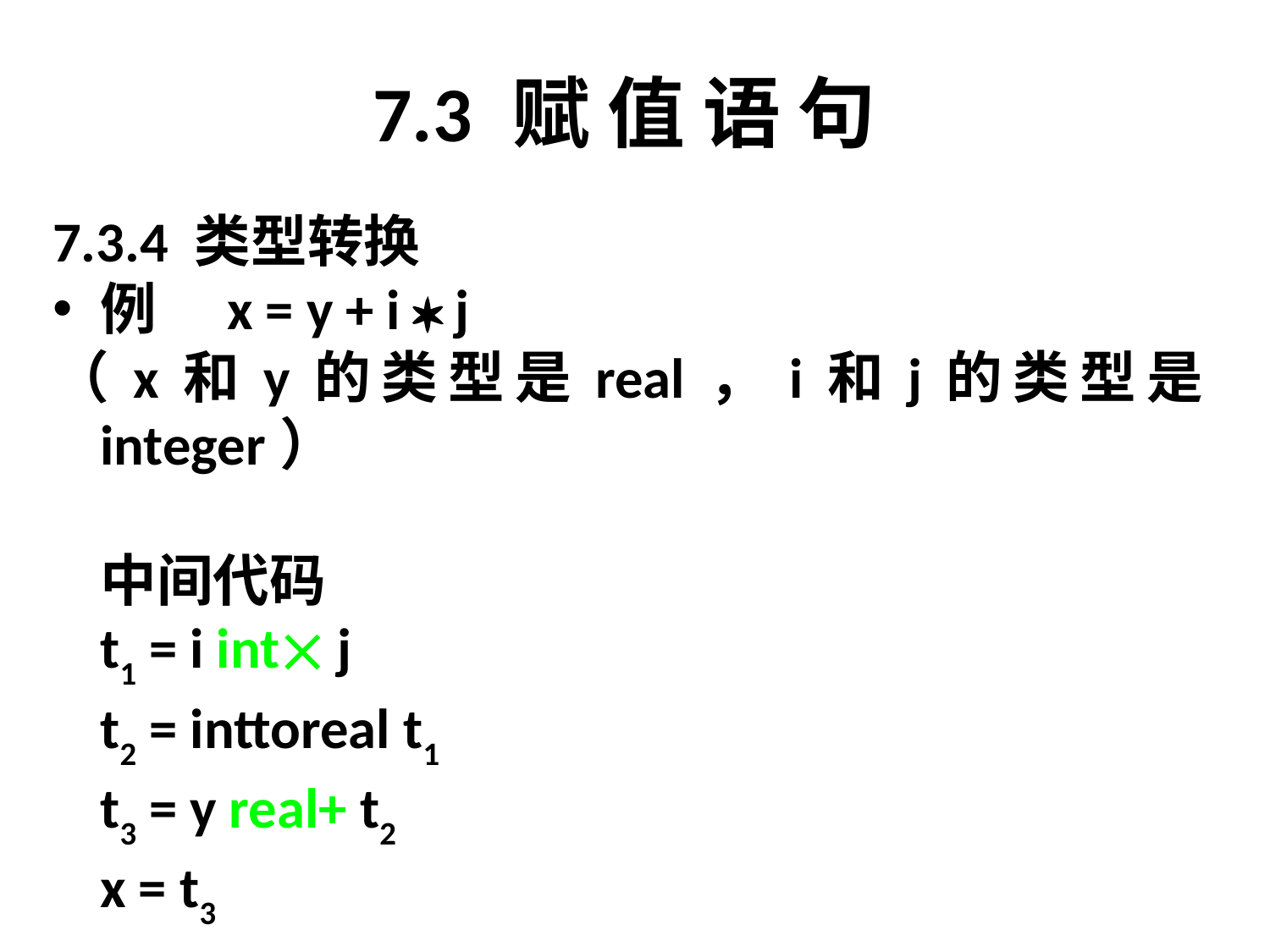

# 7.3 赋 值 语 句
7.3.4 类型转换
例	x = y + i ∗ j
（x和y的类型是real，i和j的类型是integer）

	中间代码
	t1 = i int× j
	t2 = inttoreal t1
	t3 = y real+ t2
	x = t3